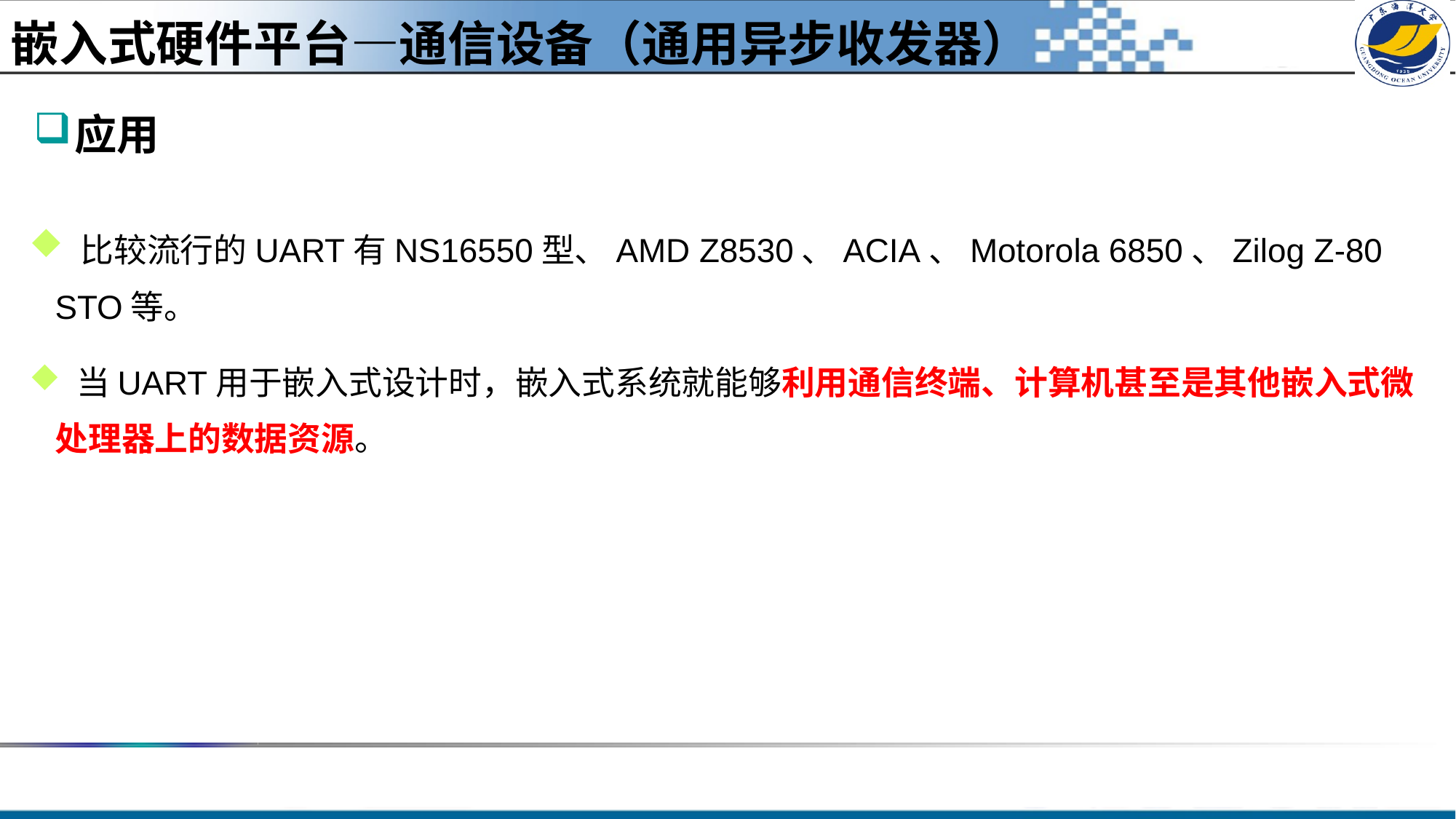

嵌入式硬件平台—通信设备（通用异步收发器）
#
应用
 比较流行的UART有NS16550型、AMD Z8530、ACIA、Motorola 6850、Zilog Z-80 STO等。
 当UART用于嵌入式设计时，嵌入式系统就能够利用通信终端、计算机甚至是其他嵌入式微处理器上的数据资源。
102